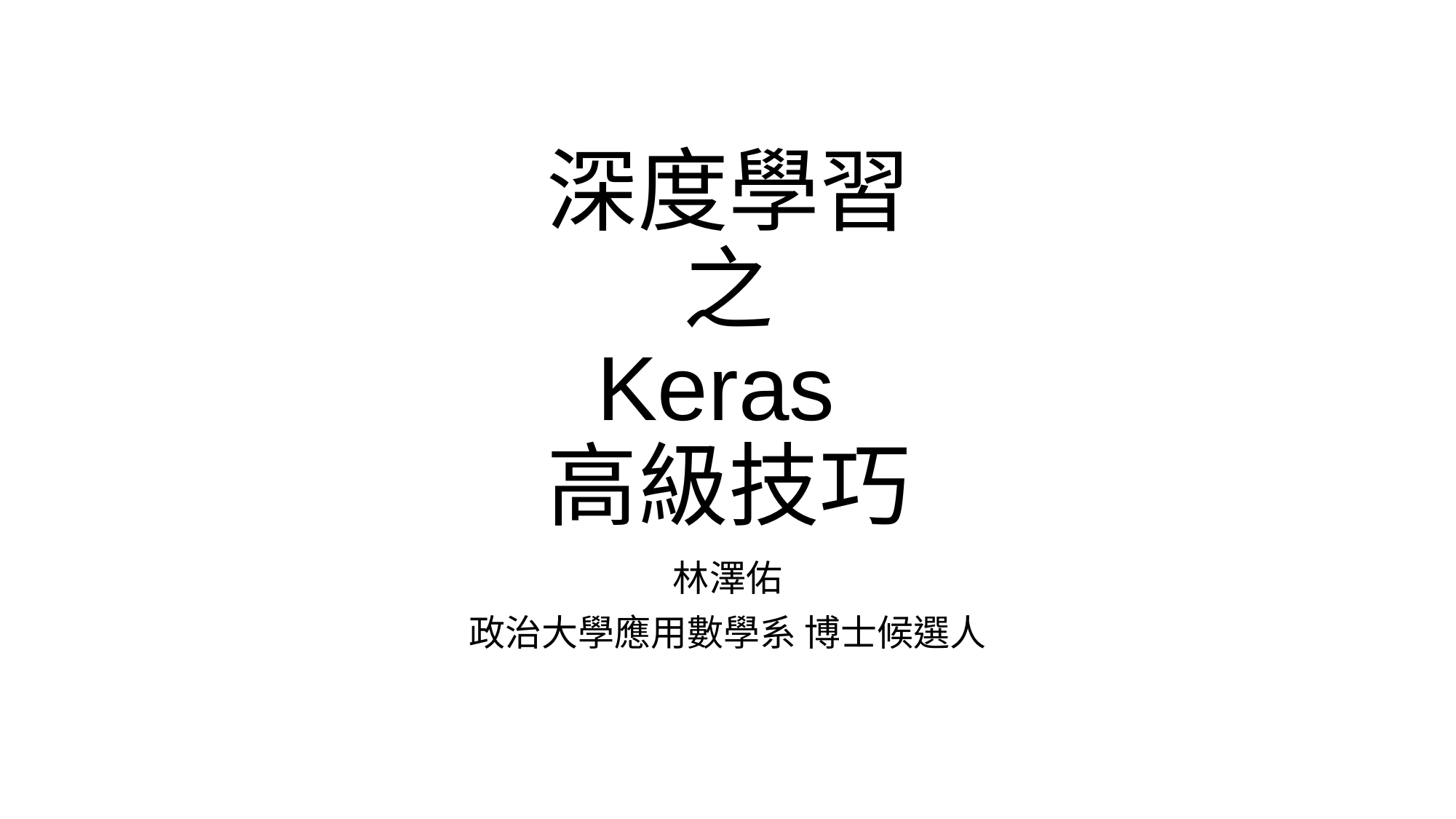

# 深度學習 之 Keras 高級技巧
林澤佑
政治大學應用數學系 博士候選人